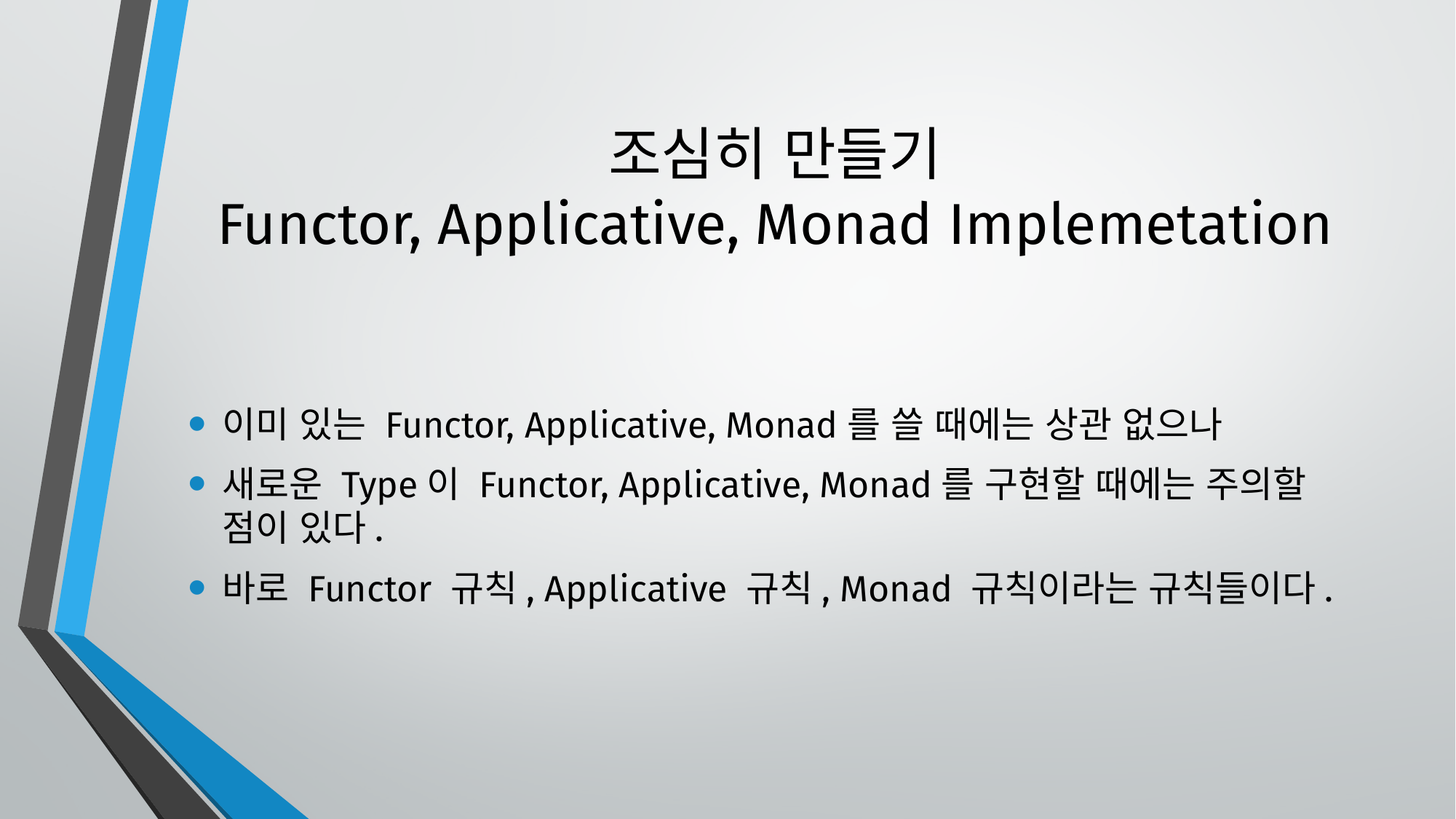

# 조심히 만들기 Functor, Applicative, Monad Implemetation
이미 있는 Functor, Applicative, Monad를 쓸 때에는 상관 없으나
새로운 Type이 Functor, Applicative, Monad를 구현할 때에는 주의할 점이 있다.
바로 Functor 규칙, Applicative 규칙, Monad 규칙이라는 규칙들이다.